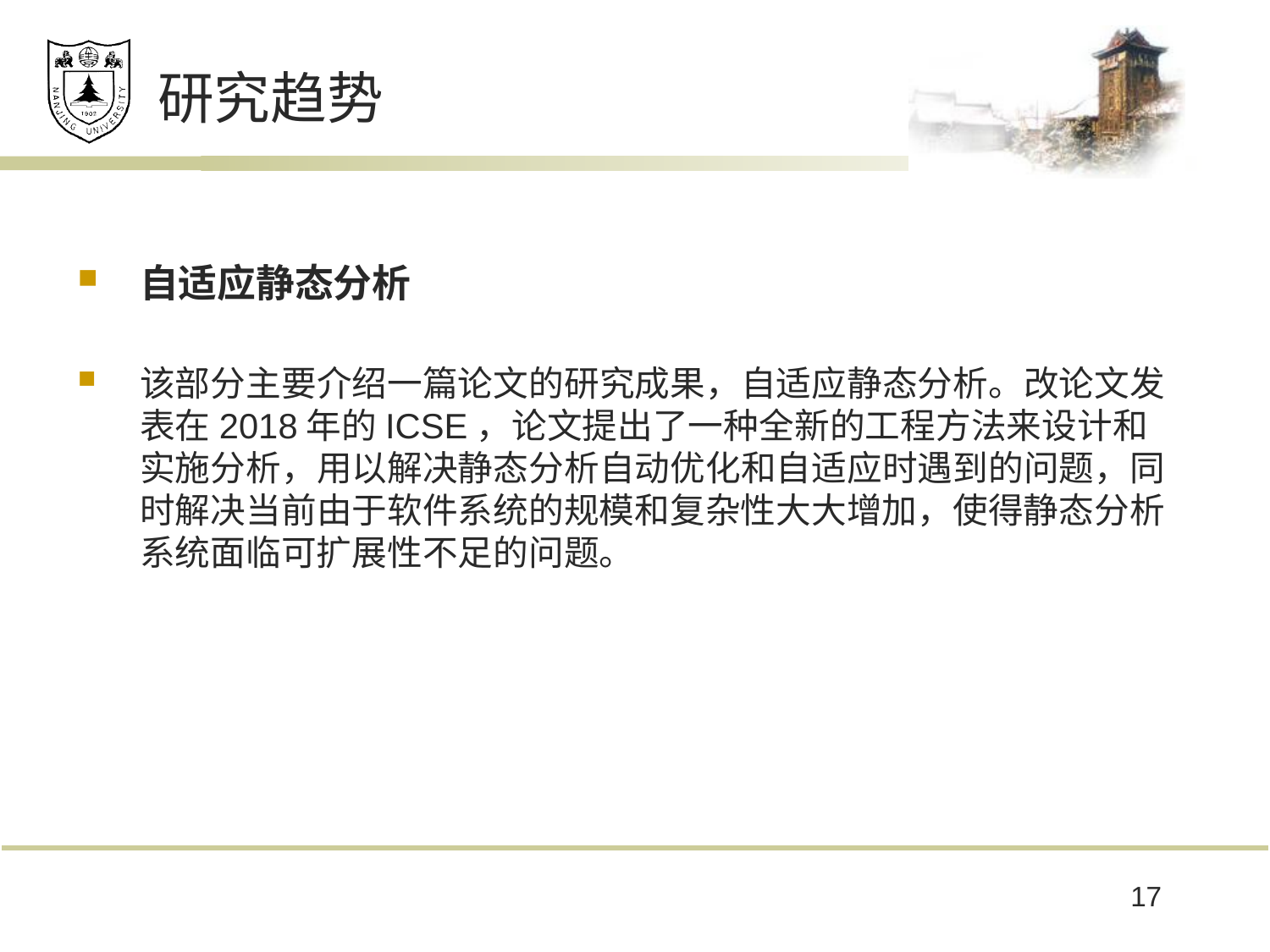

# 研究趋势

自适应静态分析

该部分主要介绍一篇论文的研究成果，自适应静态分析。改论文发表在2018年的ICSE，论文提出了一种全新的工程方法来设计和实施分析，用以解决静态分析自动优化和自适应时遇到的问题，同时解决当前由于软件系统的规模和复杂性大大增加，使得静态分析系统面临可扩展性不足的问题。
17